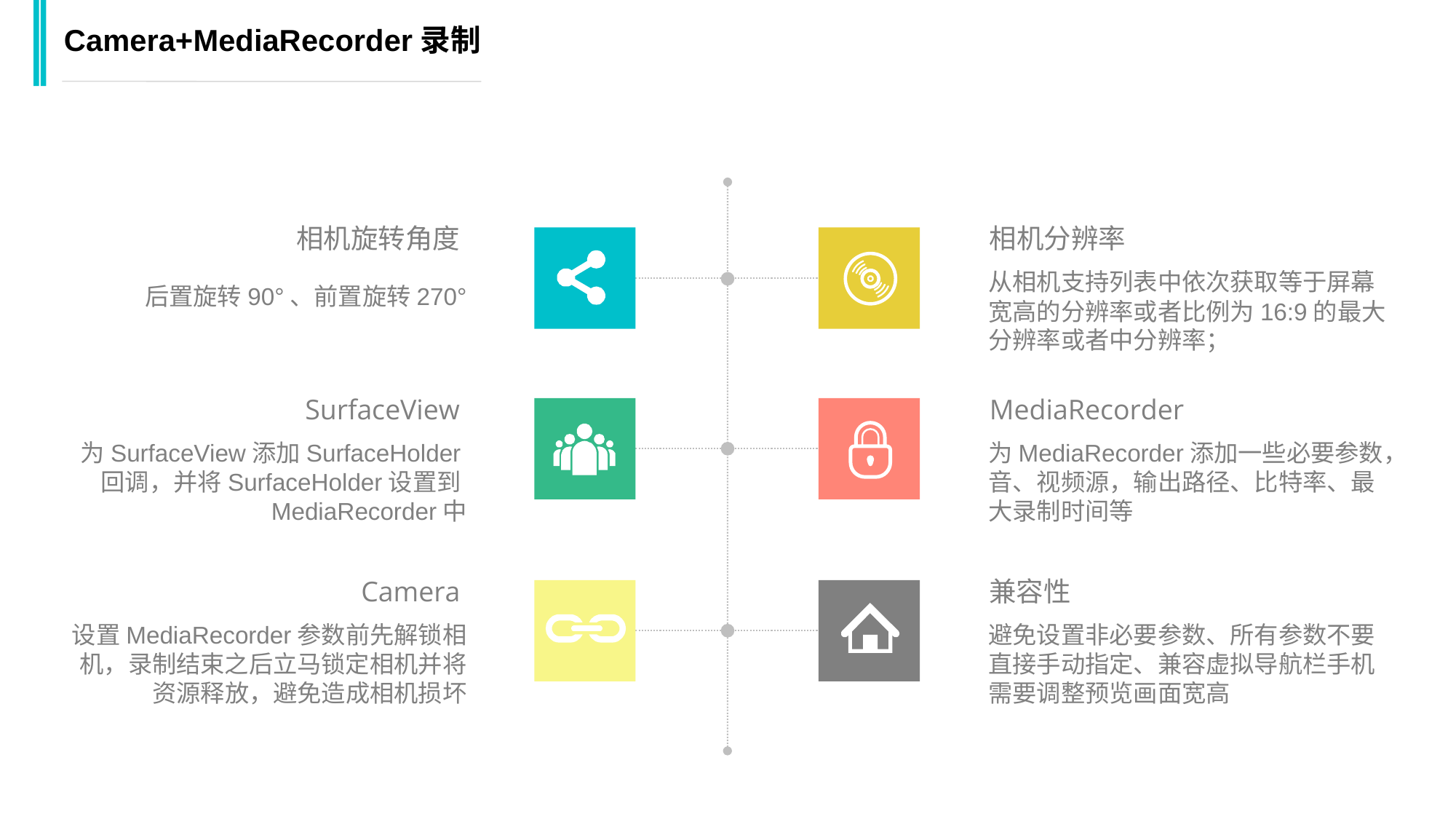

Camera+MediaRecorder录制

相机旋转角度
后置旋转90°、前置旋转270°

相机分辨率
从相机支持列表中依次获取等于屏幕宽高的分辨率或者比例为16:9的最大分辨率或者中分辨率；

SurfaceView
为SurfaceView添加SurfaceHolder回调，并将SurfaceHolder设置到MediaRecorder中

MediaRecorder
为MediaRecorder添加一些必要参数，音、视频源，输出路径、比特率、最大录制时间等

Camera
设置MediaRecorder参数前先解锁相机，录制结束之后立马锁定相机并将资源释放，避免造成相机损坏

兼容性
避免设置非必要参数、所有参数不要直接手动指定、兼容虚拟导航栏手机需要调整预览画面宽高